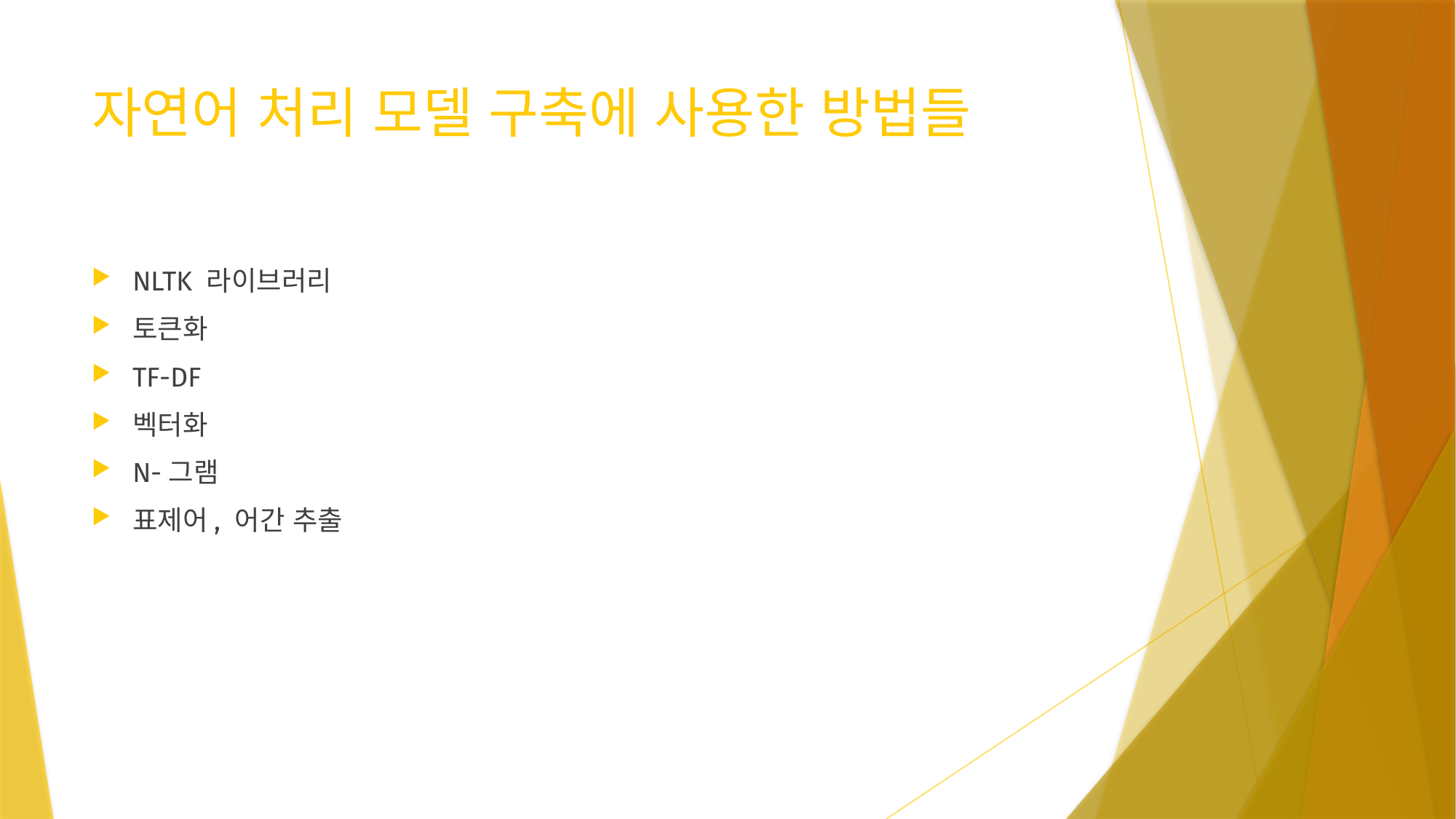

# 자연어 처리 모델 구축에 사용한 방법들
NLTK 라이브러리
토큰화
TF-DF
벡터화
N-그램
표제어, 어간 추출